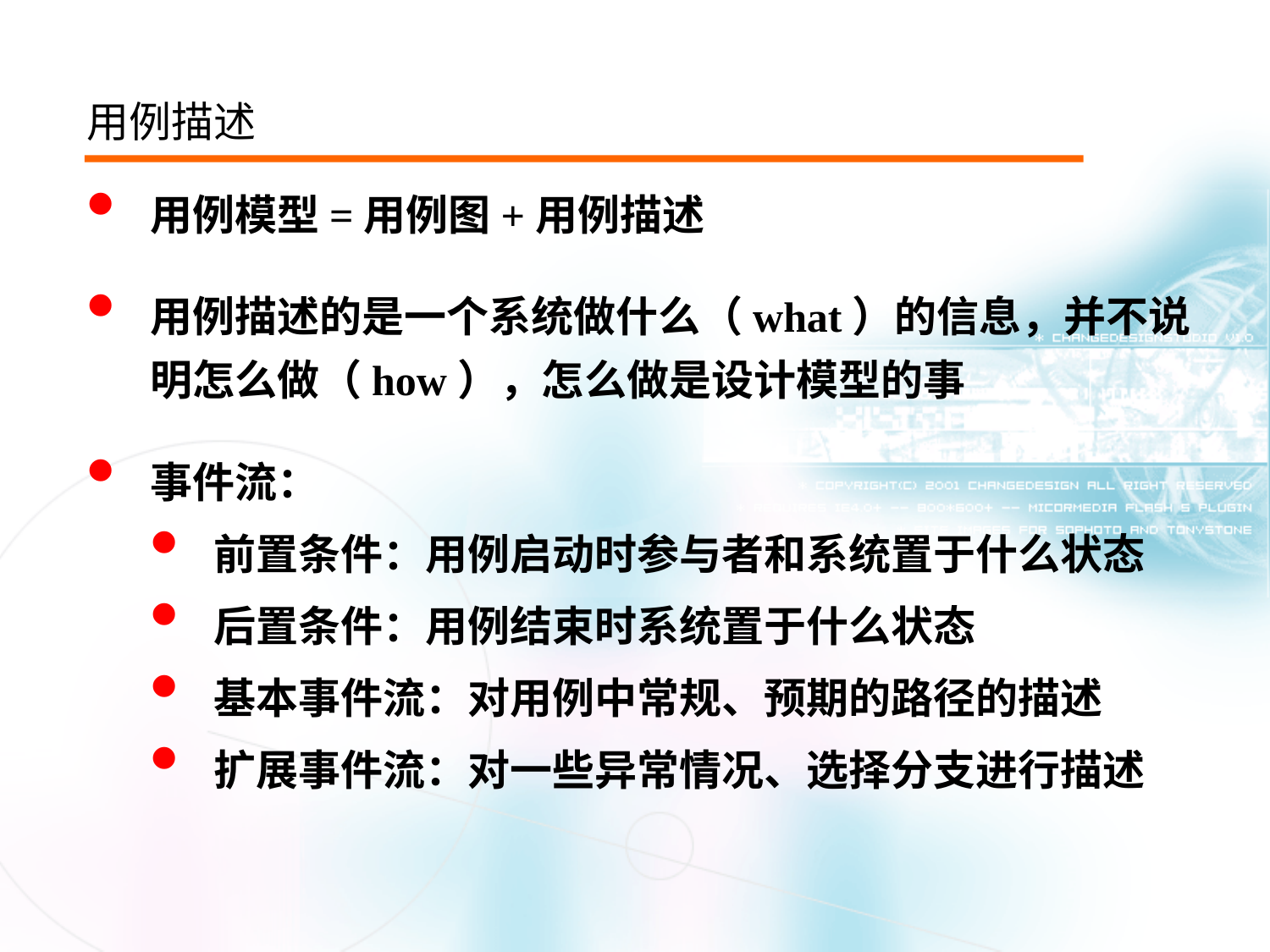

用例描述
用例模型=用例图+用例描述

用例描述的是一个系统做什么（what）的信息，并不说明怎么做（how），怎么做是设计模型的事

事件流：
前置条件：用例启动时参与者和系统置于什么状态
后置条件：用例结束时系统置于什么状态
基本事件流：对用例中常规、预期的路径的描述
扩展事件流：对一些异常情况、选择分支进行描述